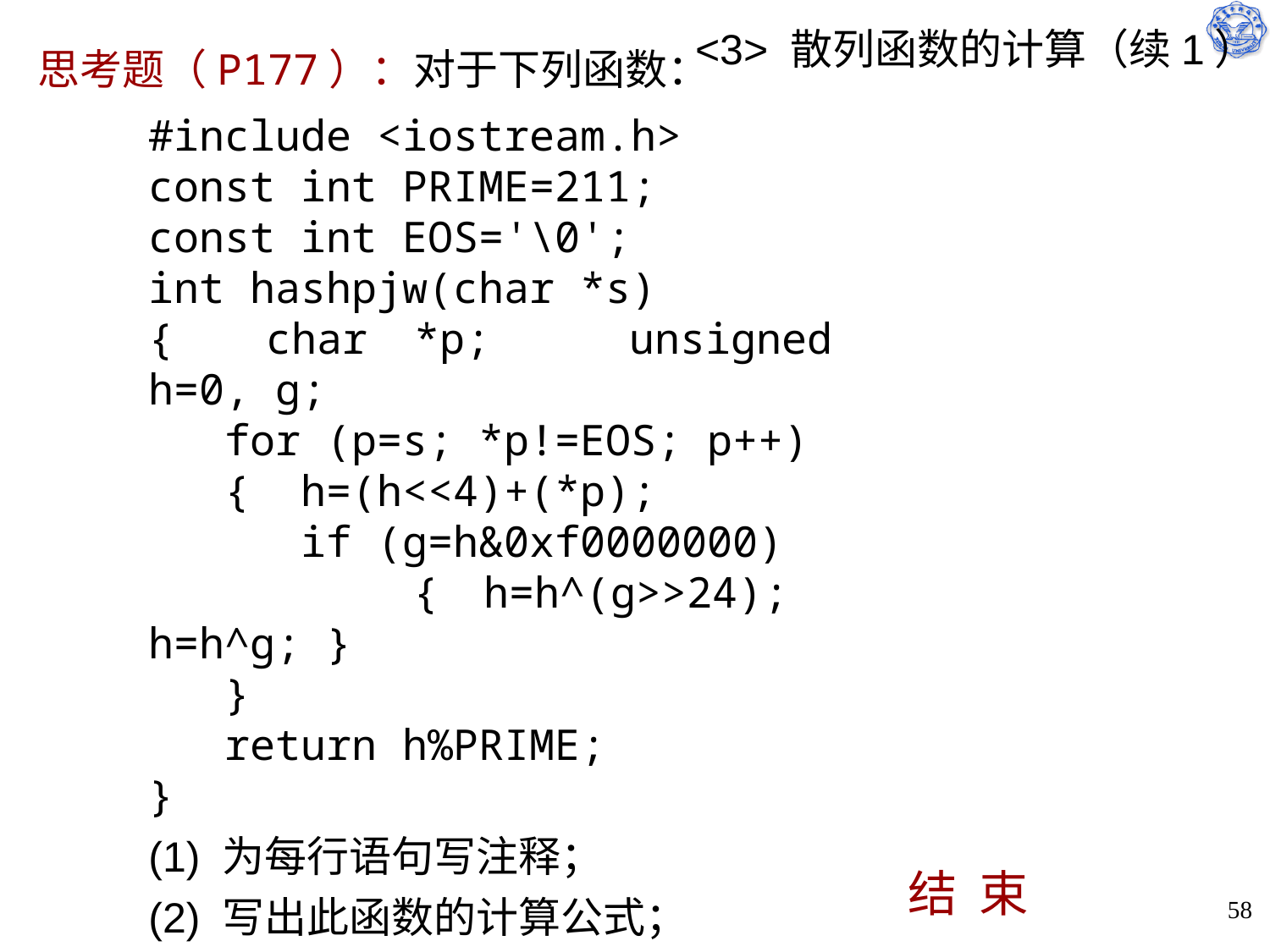

# <3> 散列函数的计算（续1）
思考题（P177）：对于下列函数：
#include <iostream.h>
const int PRIME=211;
const int EOS='\0';
int hashpjw(char *s)
{  char *p;   unsigned h=0, g;
   for (p=s; *p!=EOS; p++)
   {  h=(h<<4)+(*p);
      if (g=h&0xf0000000)
      { h=h^(g>>24);  h=h^g; }
   }
   return h%PRIME;
}
(1) 为每行语句写注释；
(2) 写出此函数的计算公式；
(3) 若参数是"abcd"，试给出返回值。
结  束
58